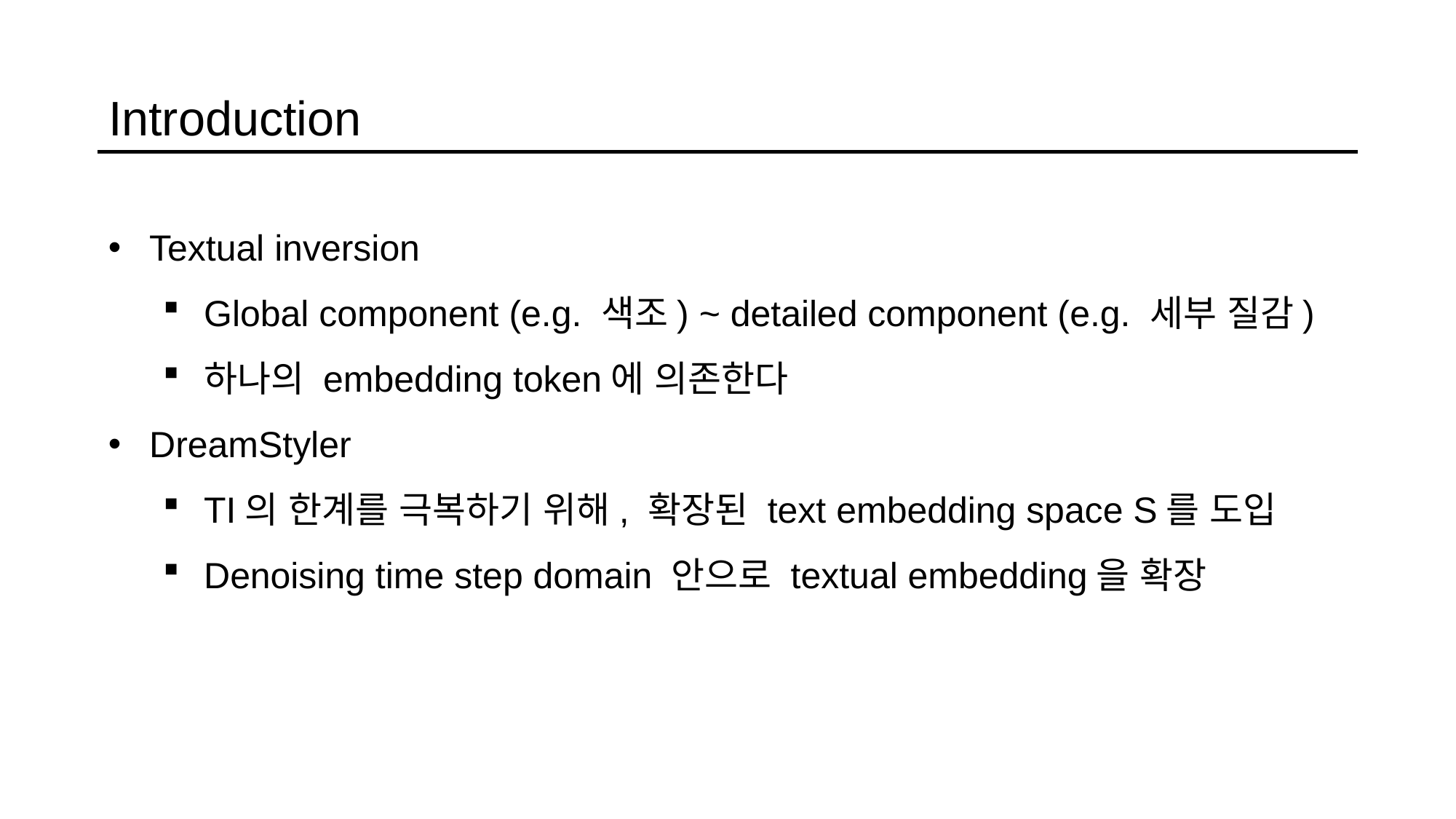

Introduction
Textual inversion
Global component (e.g. 색조) ~ detailed component (e.g. 세부 질감)
하나의 embedding token에 의존한다
DreamStyler
TI의 한계를 극복하기 위해, 확장된 text embedding space S를 도입
Denoising time step domain 안으로 textual embedding을 확장